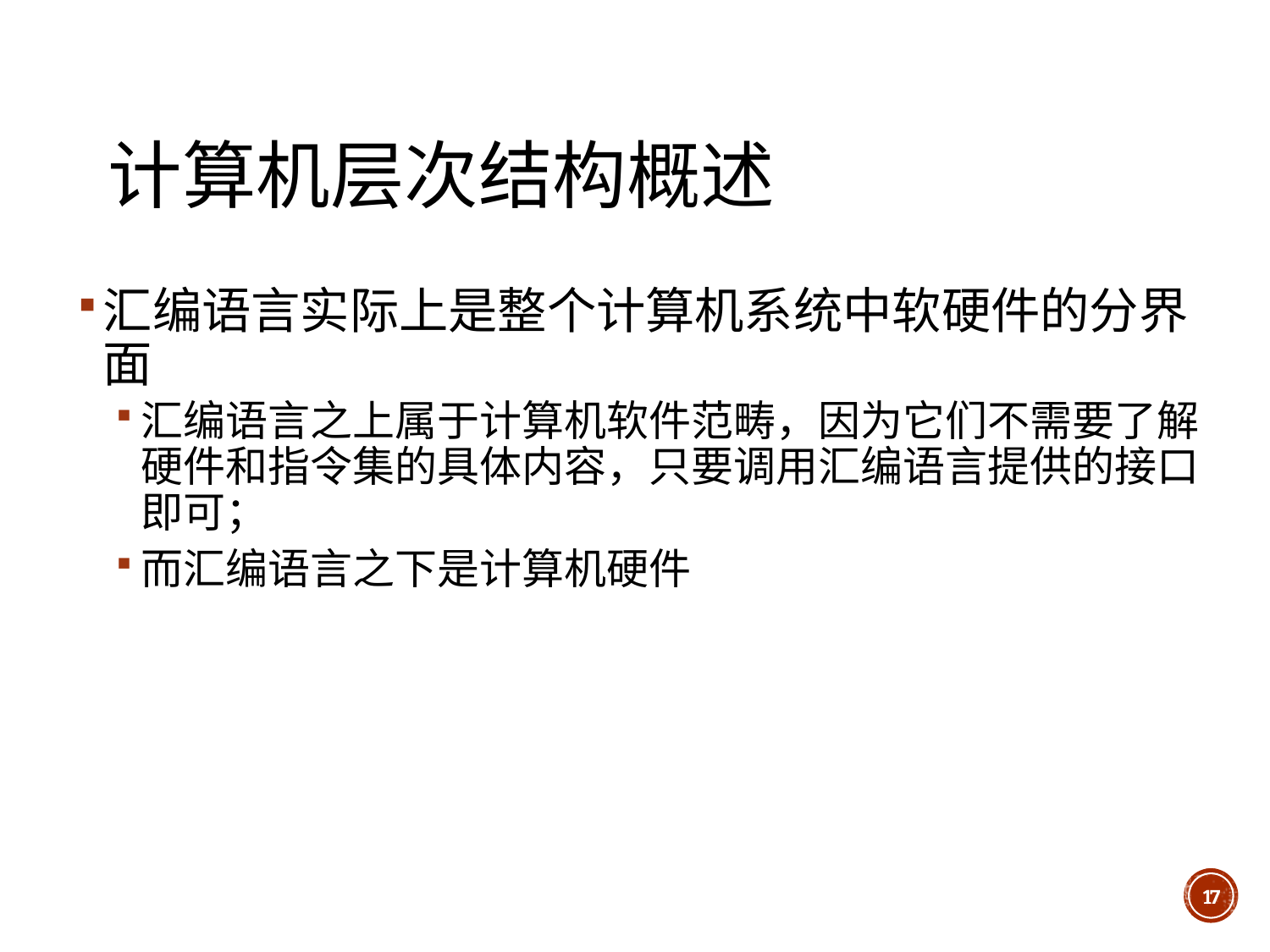

# 计算机层次结构概述
汇编语言实际上是整个计算机系统中软硬件的分界面
汇编语言之上属于计算机软件范畴，因为它们不需要了解硬件和指令集的具体内容，只要调用汇编语言提供的接口即可；
而汇编语言之下是计算机硬件
17